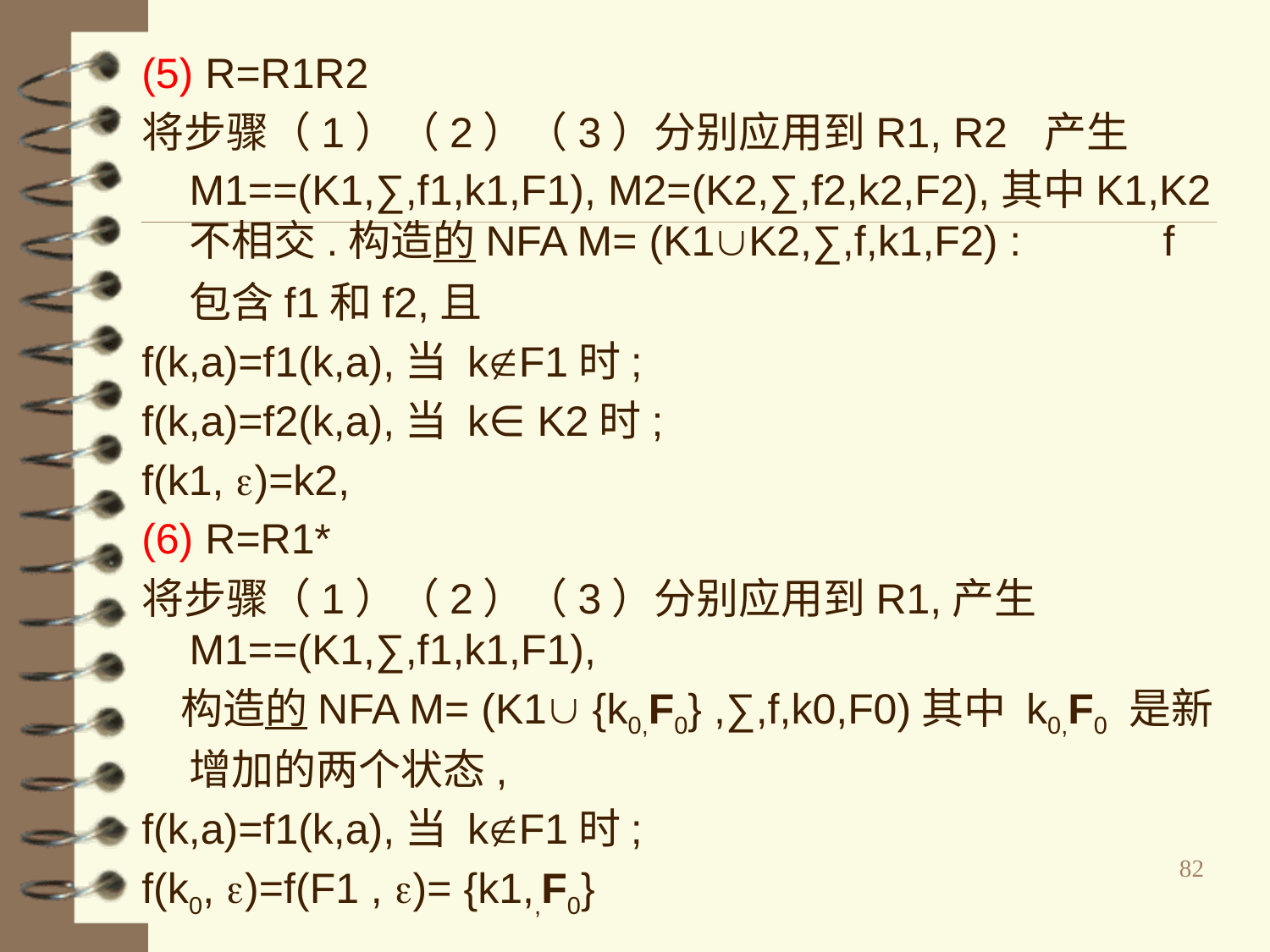

(5) R=R1R2
将步骤（1）（2）（3）分别应用到R1, R2    产生M1==(K1,∑,f1,k1,F1), M2=(K2,∑,f2,k2,F2),其中K1,K2不相交.构造的NFA M= (K1∪K2,∑,f,k1,F2) :            f包含f1和f2,且
f(k,a)=f1(k,a),当 k∉F1时;
f(k,a)=f2(k,a),当 k∈ K2时;
f(k1, ε)=k2,
(6) R=R1*
将步骤（1）（2）（3）分别应用到R1,产生M1==(K1,∑,f1,k1,F1),
   构造的NFA M= (K1∪ {k0,F0} ,∑,f,k0,F0)其中 k0,F0 是新增加的两个状态,
f(k,a)=f1(k,a),当 k∉F1时;
f(k0, ε)=f(F1 , ε)= {k1,,F0}
,

82